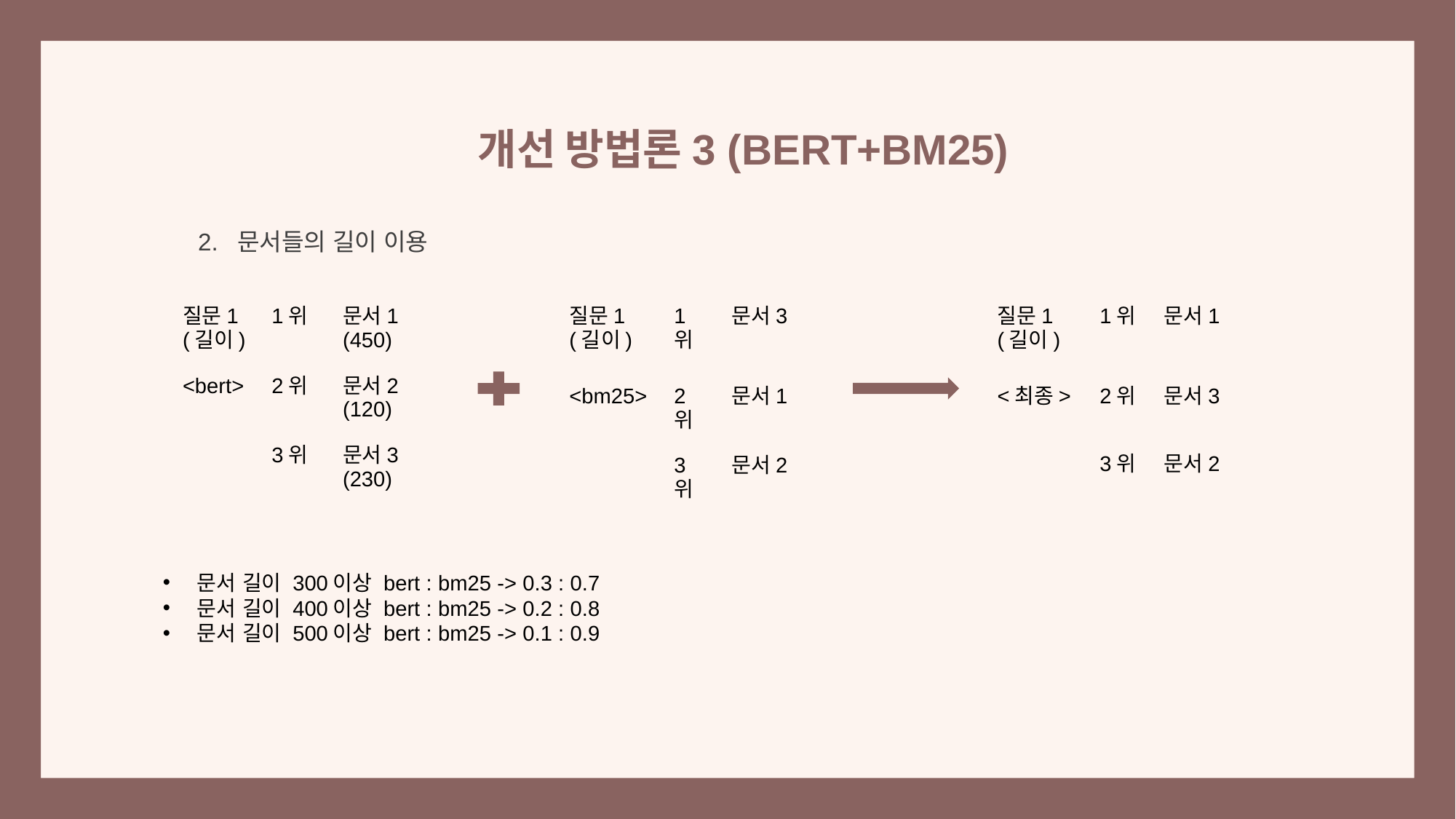

개선 방법론3 (BERT+BM25)

2.  문서들의 길이 이용

| 질문1 (길이) | 1위 | 문서1 (450) |
| --- | --- | --- |
| <bert> | 2위 | 문서2 (120) |
|  | 3위 | 문서3 (230) |
| 질문1 (길이) | 1위 | 문서3 |
| --- | --- | --- |
| <bm25> | 2위 | 문서1 |
|  | 3위 | 문서2 |
| 질문1 (길이) | 1위 | 문서1 |
| --- | --- | --- |
| <최종> | 2위 | 문서3 |
|  | 3위 | 문서2 |

문서 길이 300이상 bert : bm25 -> 0.3 : 0.7
문서 길이 400이상 bert : bm25 -> 0.2 : 0.8
문서 길이 500이상 bert : bm25 -> 0.1 : 0.9